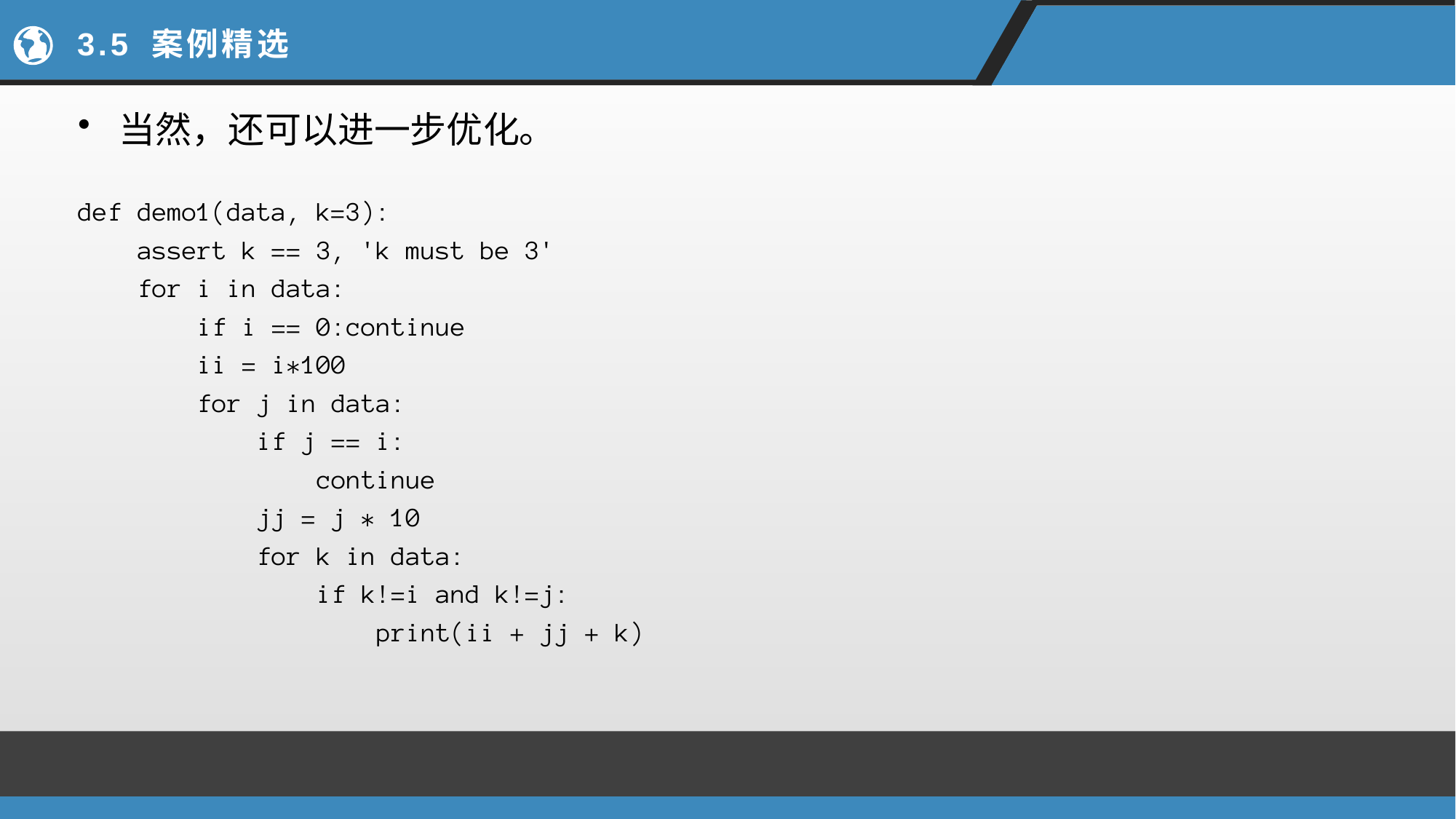

# 3.5 案例精选

当然，还可以进一步优化。

def demo1(data, k=3):
    assert k == 3, 'k must be 3'
    for i in data:
        if i == 0:continue
        ii = i*100
        for j in data:
            if j == i:
                continue
            jj = j * 10
            for k in data:
                if k!=i and k!=j:
                    print(ii + jj + k)